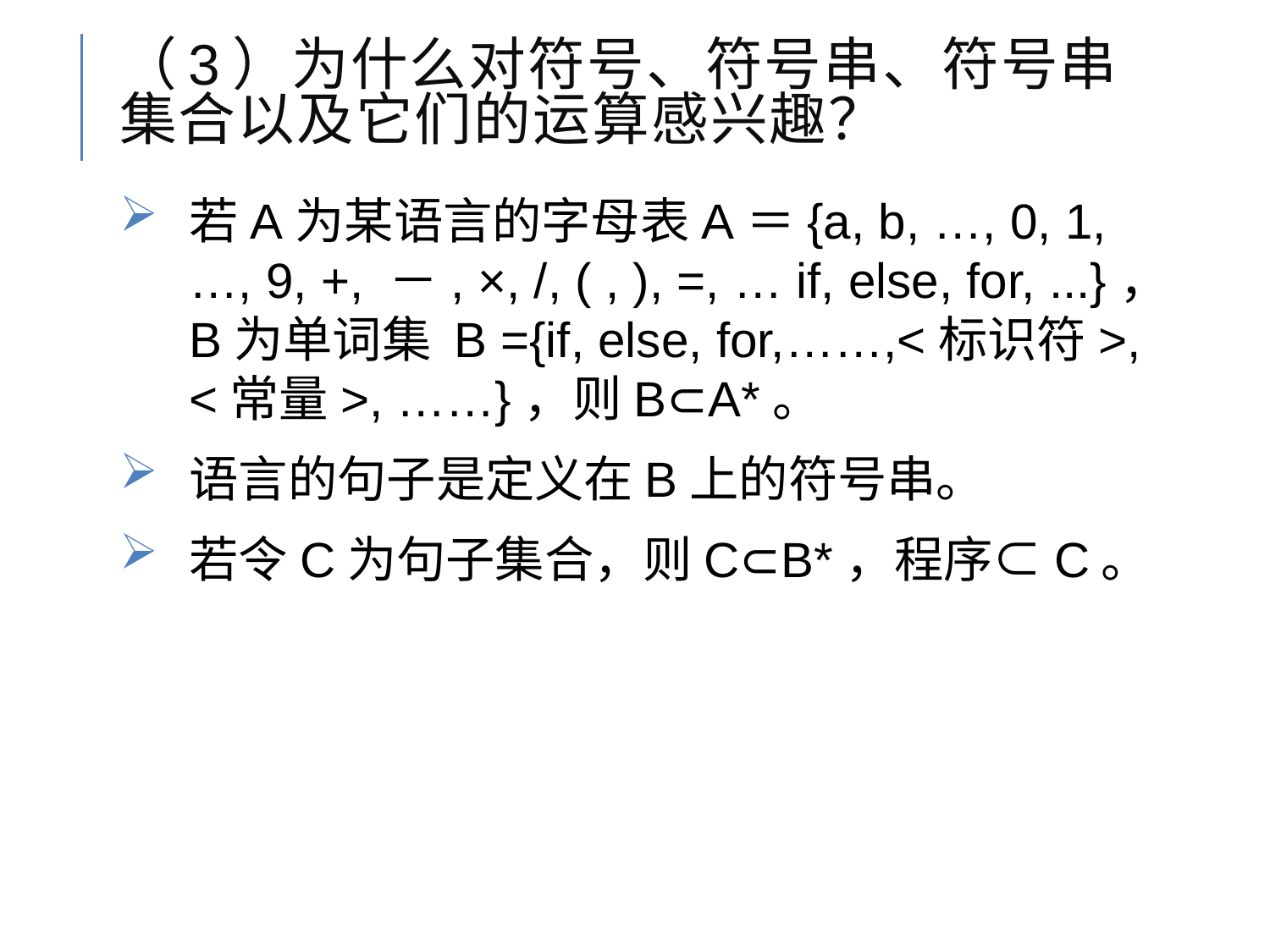

# （3）为什么对符号、符号串、符号串集合以及它们的运算感兴趣？
若A为某语言的字母表A＝{a, b, …, 0, 1, …, 9, +, －, ×, /, ( , ), =, … if, else, for, ...}，B为单词集 B ={if, else, for,……,<标识符>, <常量>, ……}，则B⊂A*。
语言的句子是定义在B上的符号串。
若令C为句子集合，则C⊂B*，程序⊂C。

20